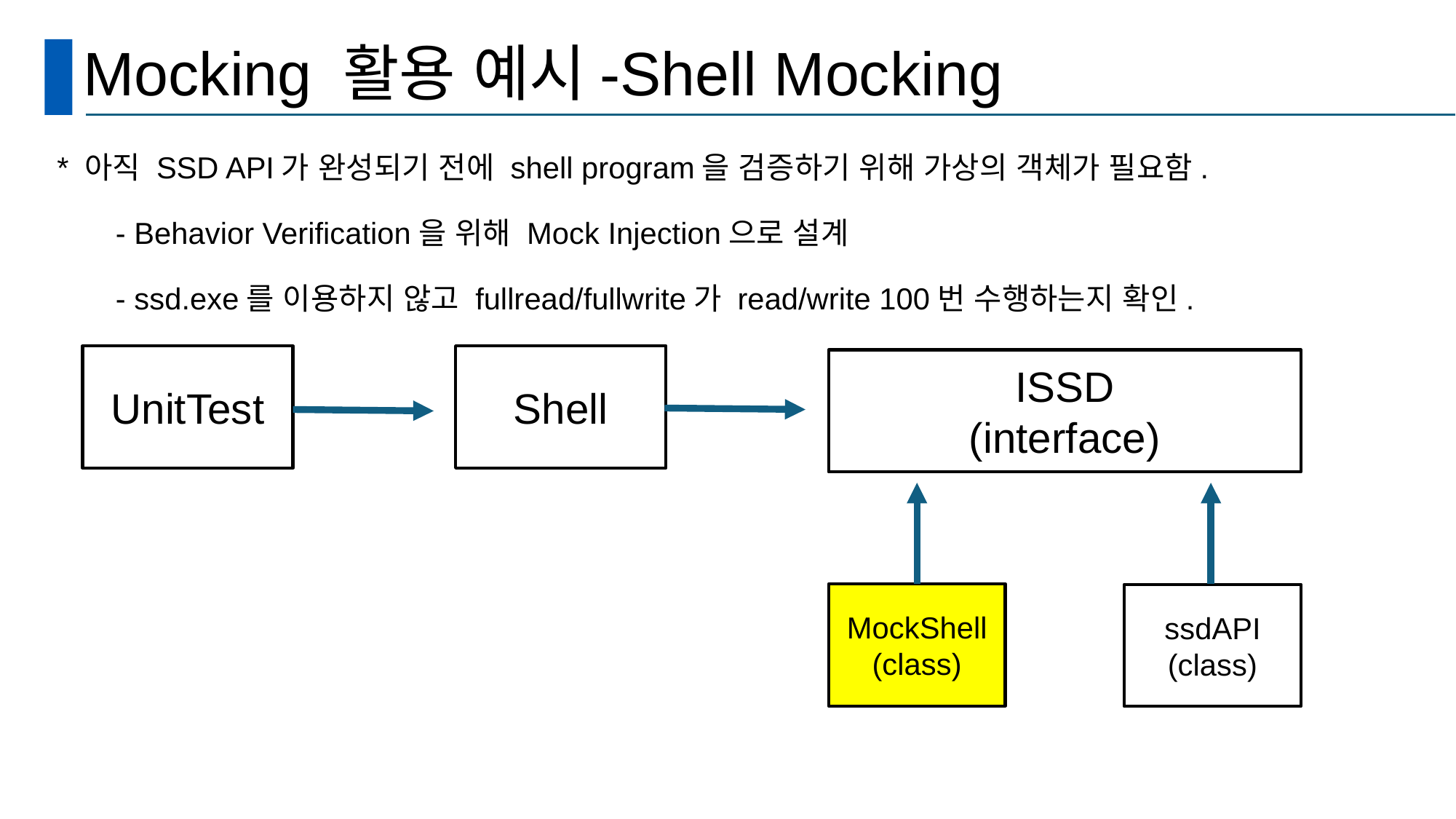

# Mocking 활용 예시-Shell Mocking
* 아직 SSD API가 완성되기 전에 shell program을 검증하기 위해 가상의 객체가 필요함.

       - Behavior Verification을 위해 Mock Injection으로 설계

       - ssd.exe를 이용하지 않고 fullread/fullwrite가 read/write 100번 수행하는지 확인.

Shell
UnitTest
ISSD
(interface)
MockShell
(class)
ssdAPI
(class)